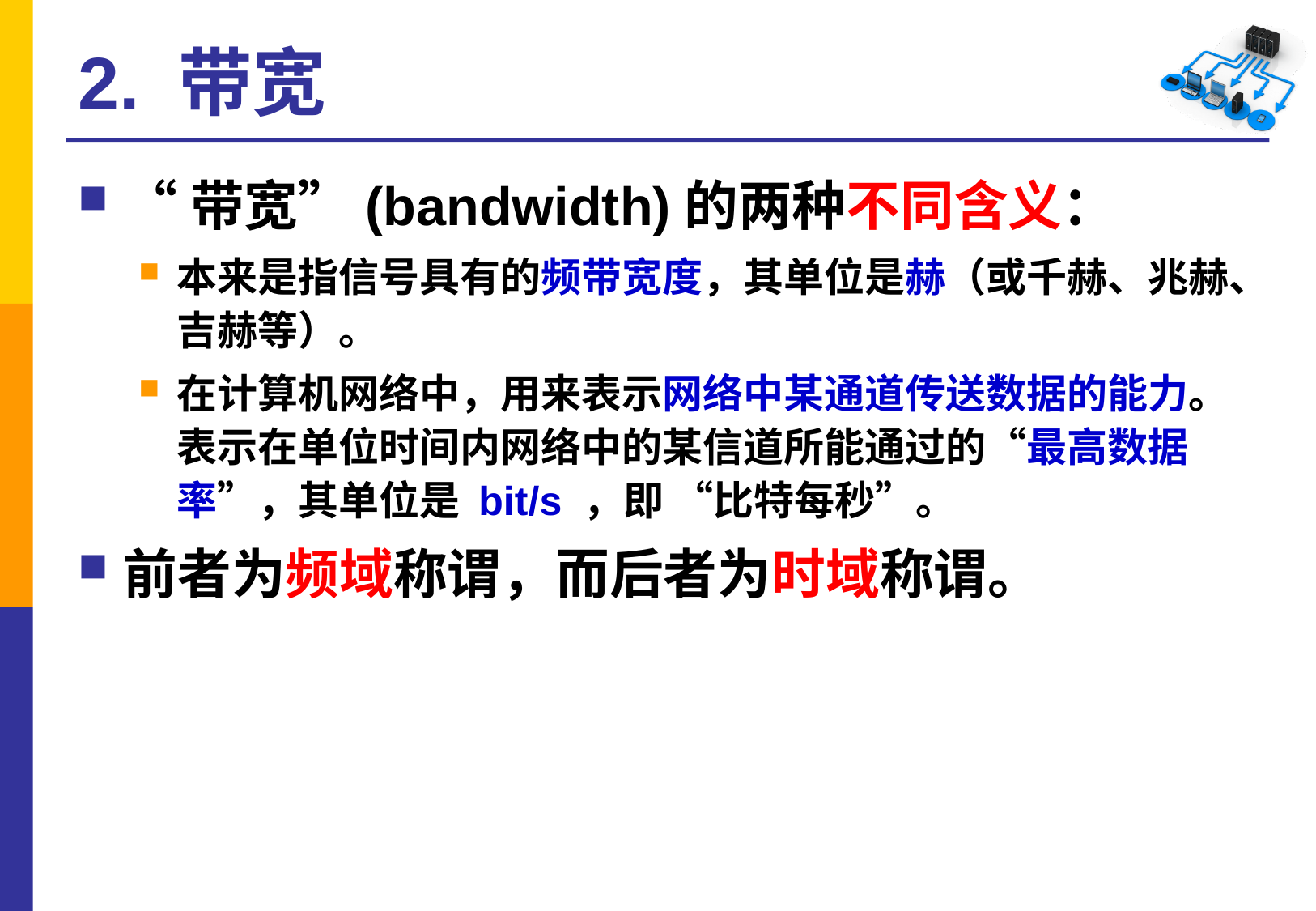

# 2. 带宽
“带宽”(bandwidth)的两种不同含义：
本来是指信号具有的频带宽度，其单位是赫（或千赫、兆赫、吉赫等）。
在计算机网络中，用来表示网络中某通道传送数据的能力。表示在单位时间内网络中的某信道所能通过的“最高数据率”，其单位是 bit/s ，即 “比特每秒”。
前者为频域称谓，而后者为时域称谓。